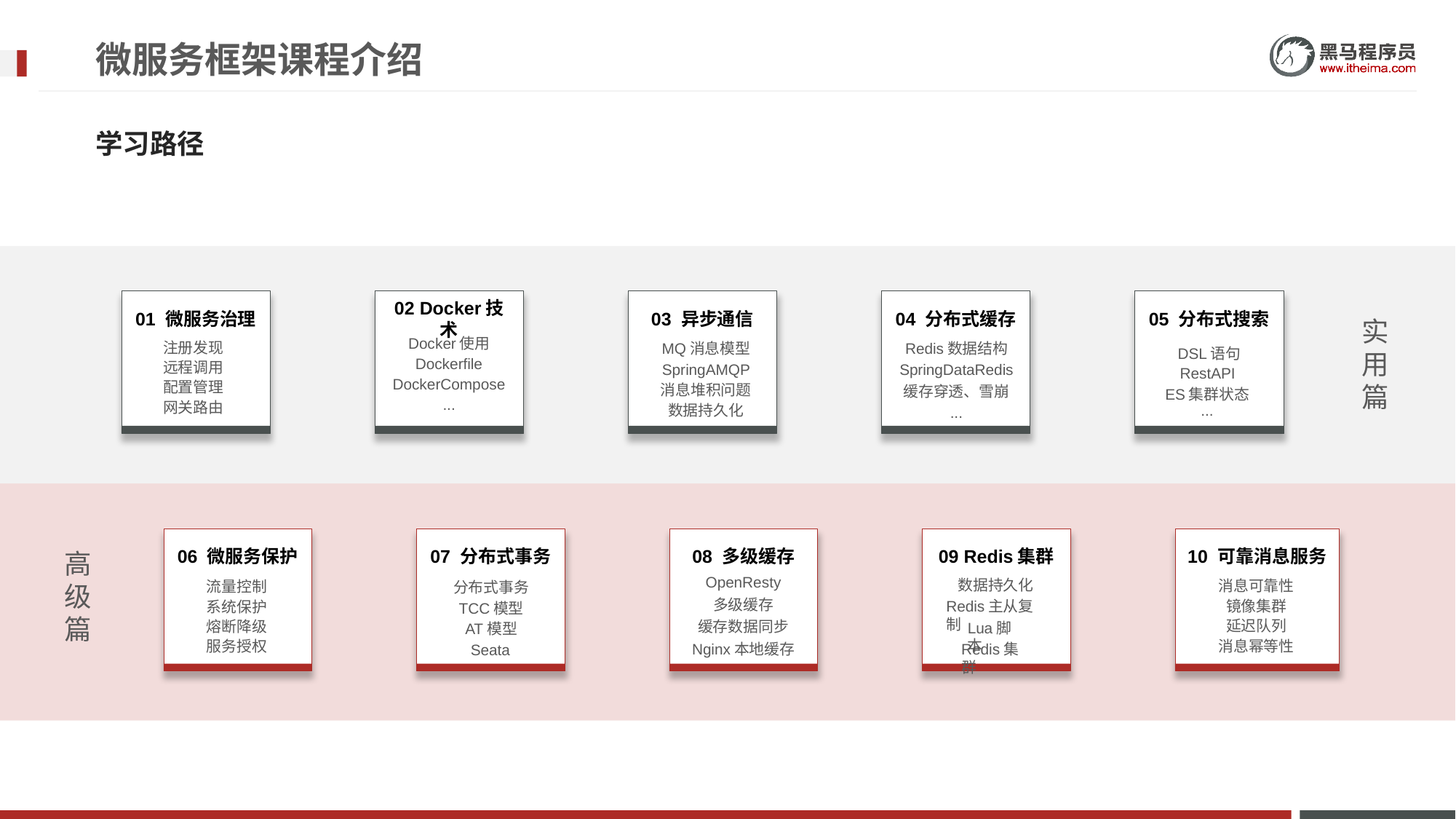

# 微服务框架课程介绍
学习路径

01 微服务治理

注册发现
远程调用
配置管理
网关路由
02 Docker技术

Docker使用
Dockerfile
DockerCompose
...
03 异步通信

MQ消息模型
SpringAMQP
消息堆积问题
数据持久化
04 分布式缓存

Redis数据结构
SpringDataRedis
缓存穿透、雪崩
...
05 分布式搜索

DSL语句
RestAPI
ES集群状态
...
实用篇

06 微服务保护

流量控制
系统保护
熔断降级
服务授权
07 分布式事务

分布式事务
TCC模型
AT模型
Seata
08 多级缓存

OpenResty
多级缓存
缓存数据同步
Nginx本地缓存
09 Redis集群

数据持久化
Redis主从复制
Lua脚本
Redis集群
10 可靠消息服务

消息可靠性
镜像集群
延迟队列
消息幂等性
高级篇